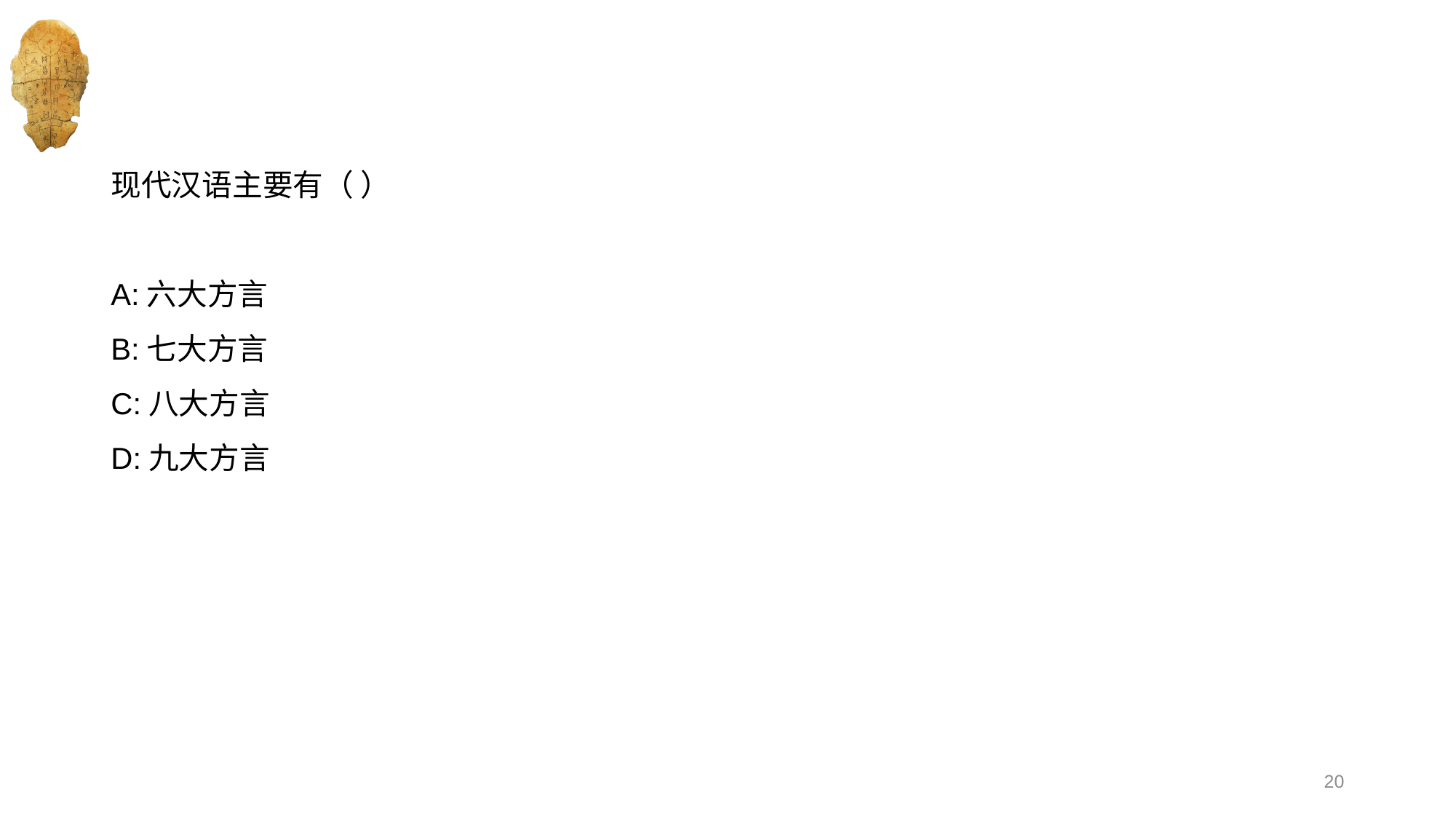

#
现代汉语主要有（ ）

A:六大方言
B:七大方言
C:八大方言
D:九大方言

20